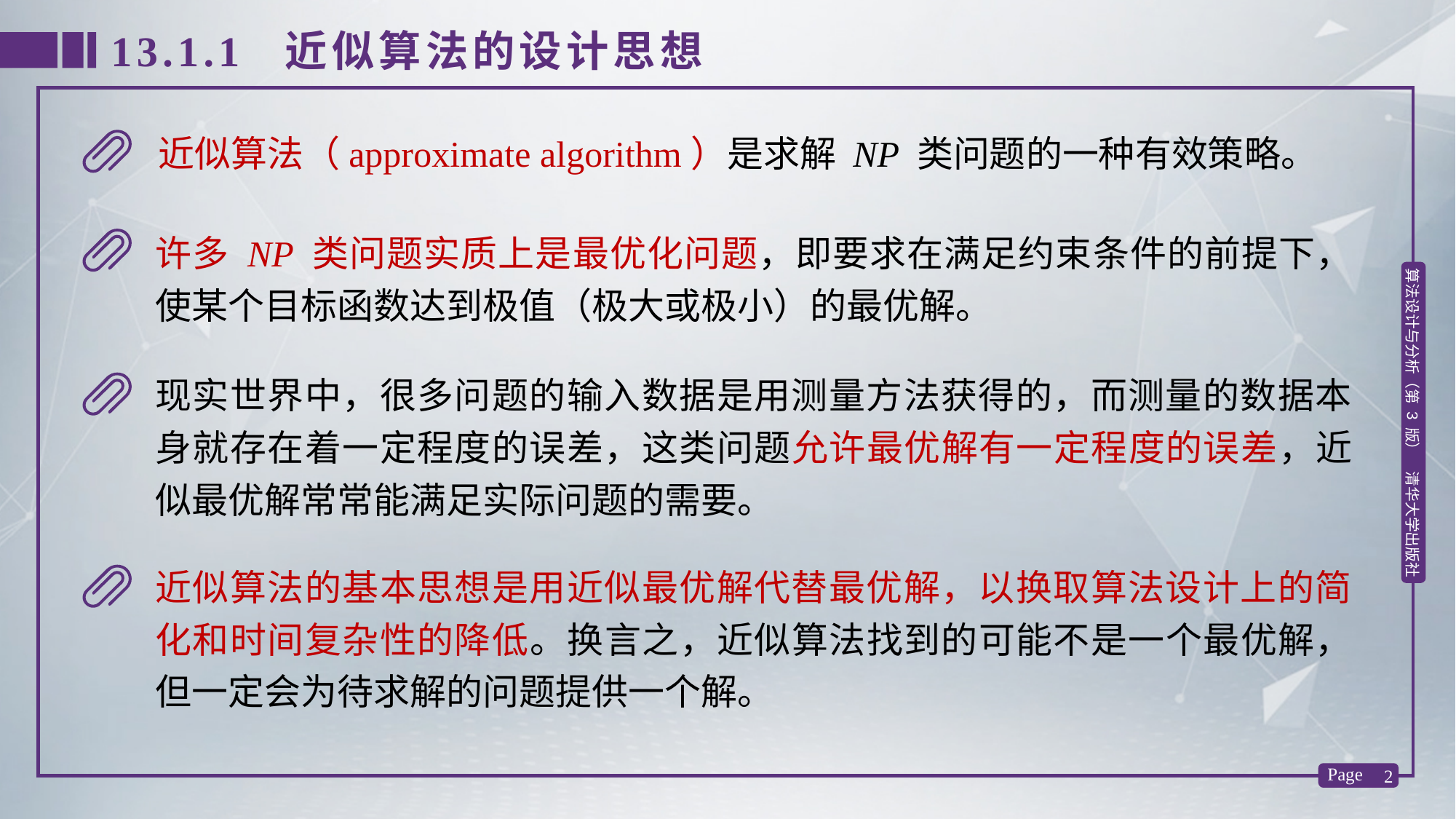

13.1.1  近似算法的设计思想
近似算法（approximate algorithm）是求解 NP 类问题的一种有效策略。

许多 NP 类问题实质上是最优化问题，即要求在满足约束条件的前提下，使某个目标函数达到极值（极大或极小）的最优解。

现实世界中，很多问题的输入数据是用测量方法获得的，而测量的数据本身就存在着一定程度的误差，这类问题允许最优解有一定程度的误差，近似最优解常常能满足实际问题的需要。

近似算法的基本思想是用近似最优解代替最优解，以换取算法设计上的简化和时间复杂性的降低。换言之，近似算法找到的可能不是一个最优解，但一定会为待求解的问题提供一个解。